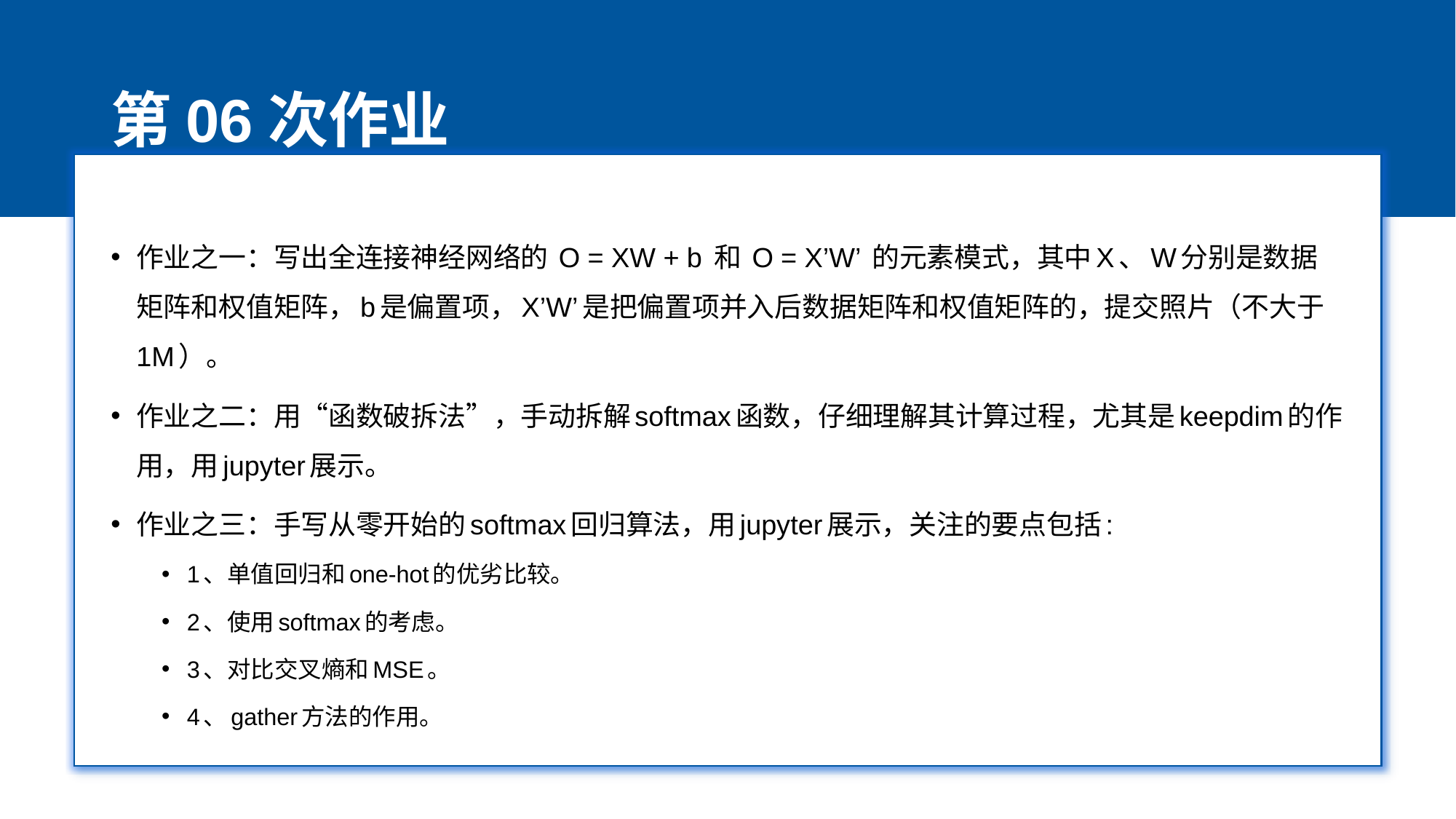

# 第06次作业
作业之一：写出全连接神经网络的 O = XW + b 和 O = X’W’ 的元素模式，其中X、W分别是数据矩阵和权值矩阵，b是偏置项，X’W’是把偏置项并入后数据矩阵和权值矩阵的，提交照片（不大于1M）。
作业之二：用“函数破拆法”，手动拆解softmax函数，仔细理解其计算过程，尤其是keepdim的作用，用jupyter展示。
作业之三：手写从零开始的softmax回归算法，用jupyter展示，关注的要点包括:
1、单值回归和one-hot的优劣比较。
2、使用softmax的考虑。
3、对比交叉熵和MSE。
4、gather方法的作用。